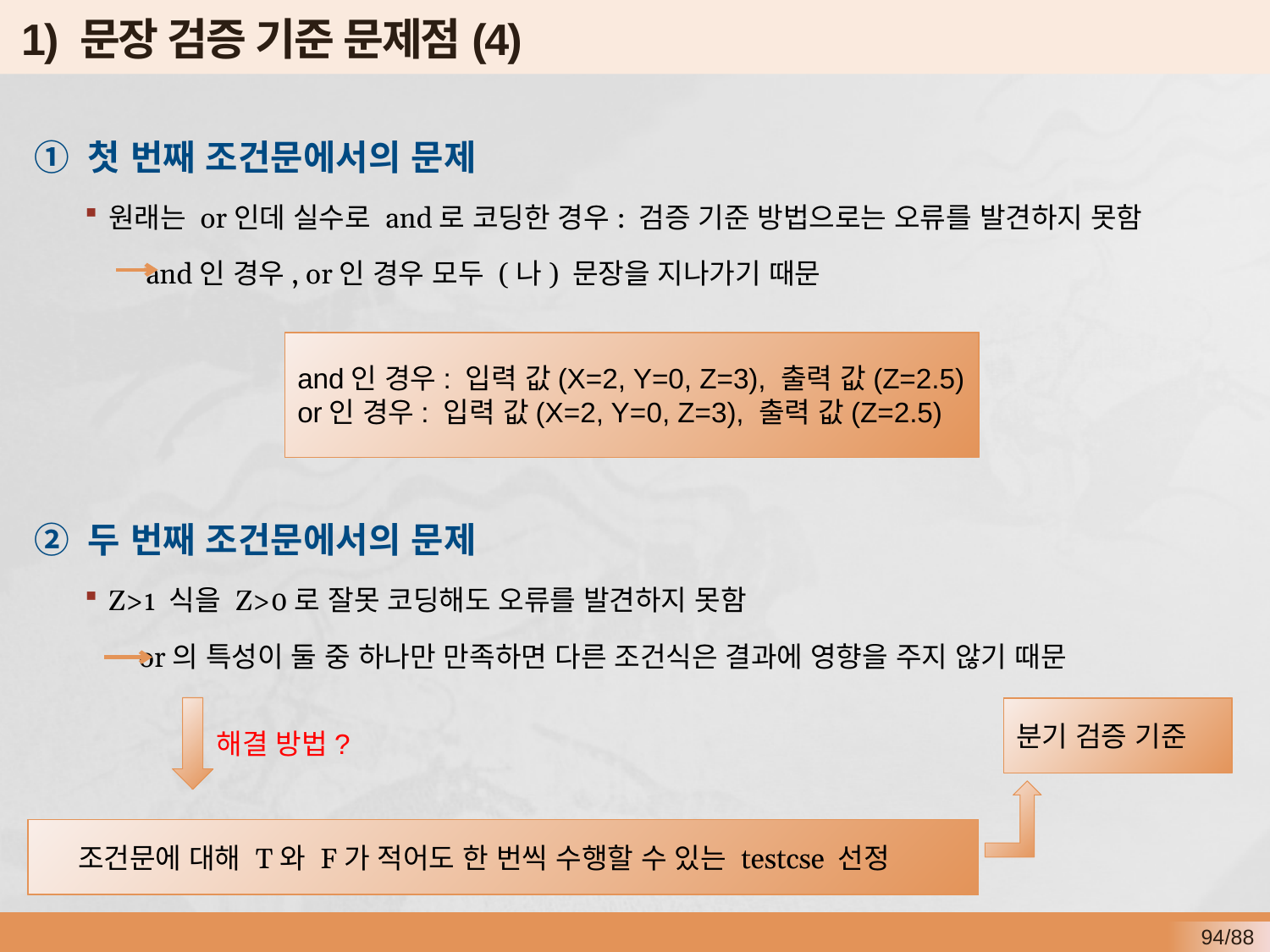

# 1) 문장 검증 기준 문제점(4)
① 첫 번째 조건문에서의 문제
원래는 or인데 실수로 and로 코딩한 경우: 검증 기준 방법으로는 오류를 발견하지 못함
         and인 경우, or인 경우 모두 (나) 문장을 지나가기 때문

② 두 번째 조건문에서의 문제
Z>1 식을 Z>0로 잘못 코딩해도 오류를 발견하지 못함
        or의 특성이 둘 중 하나만 만족하면 다른 조건식은 결과에 영향을 주지 않기 때문
and인 경우: 입력 값(X=2, Y=0, Z=3), 출력 값(Z=2.5)
or인 경우: 입력 값(X=2, Y=0, Z=3), 출력 값(Z=2.5)

분기 검증 기준
해결 방법?

    조건문에 대해 T와 F가 적어도 한 번씩 수행할 수 있는 testcse 선정